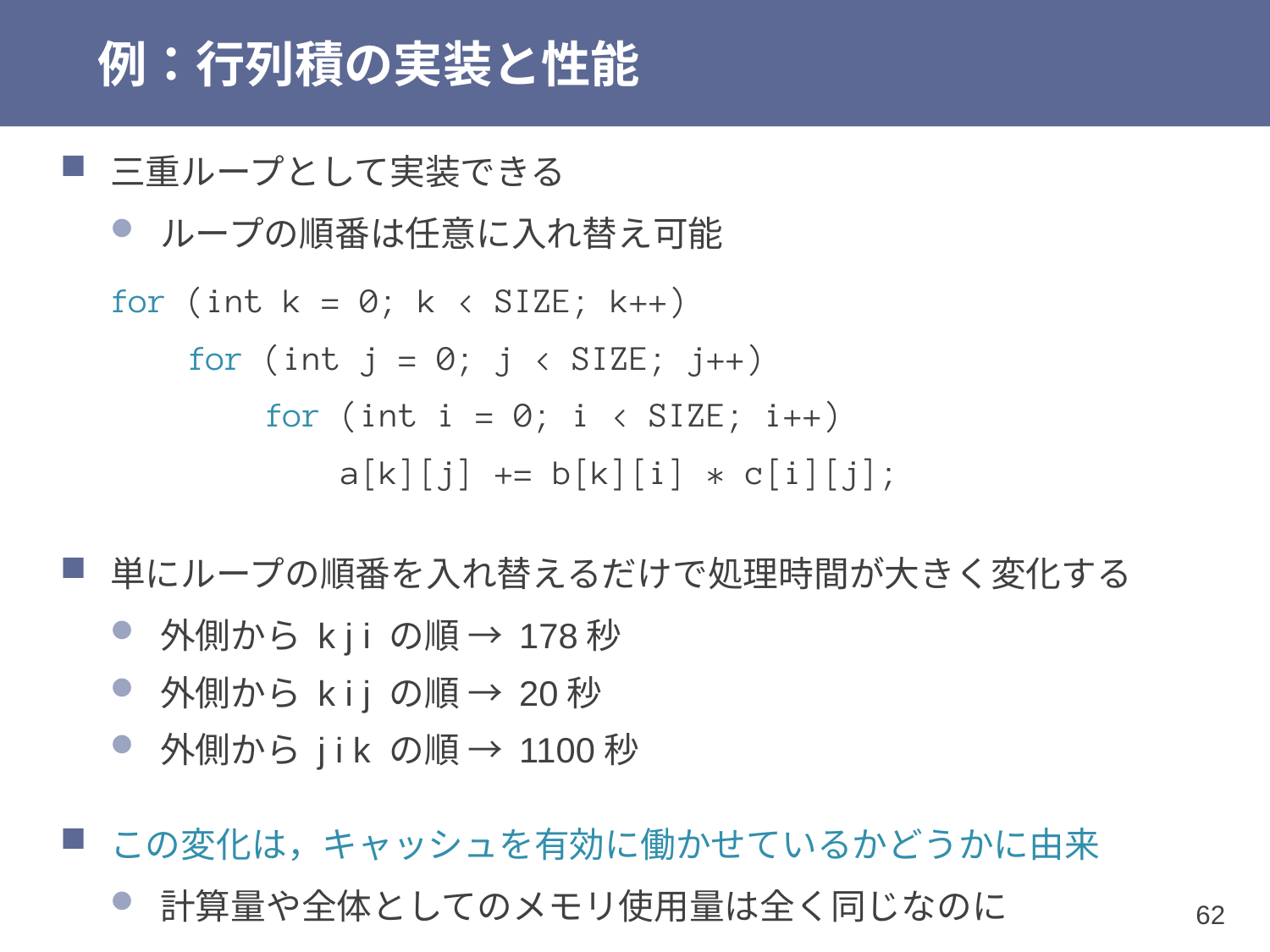

# 例：行列積の実装と性能
三重ループとして実装できる
ループの順番は任意に入れ替え可能

単にループの順番を入れ替えるだけで処理時間が大きく変化する
外側から k j i の順 → 178秒
外側から k i j の順 → 20秒
外側から j i k の順 → 1100秒
この変化は，キャッシュを有効に働かせているかどうかに由来
計算量や全体としてのメモリ使用量は全く同じなのに
for (int k = 0; k < SIZE; k++)
    for (int j = 0; j < SIZE; j++)
        for (int i = 0; i < SIZE; i++)
            a[k][j] += b[k][i] * c[i][j];